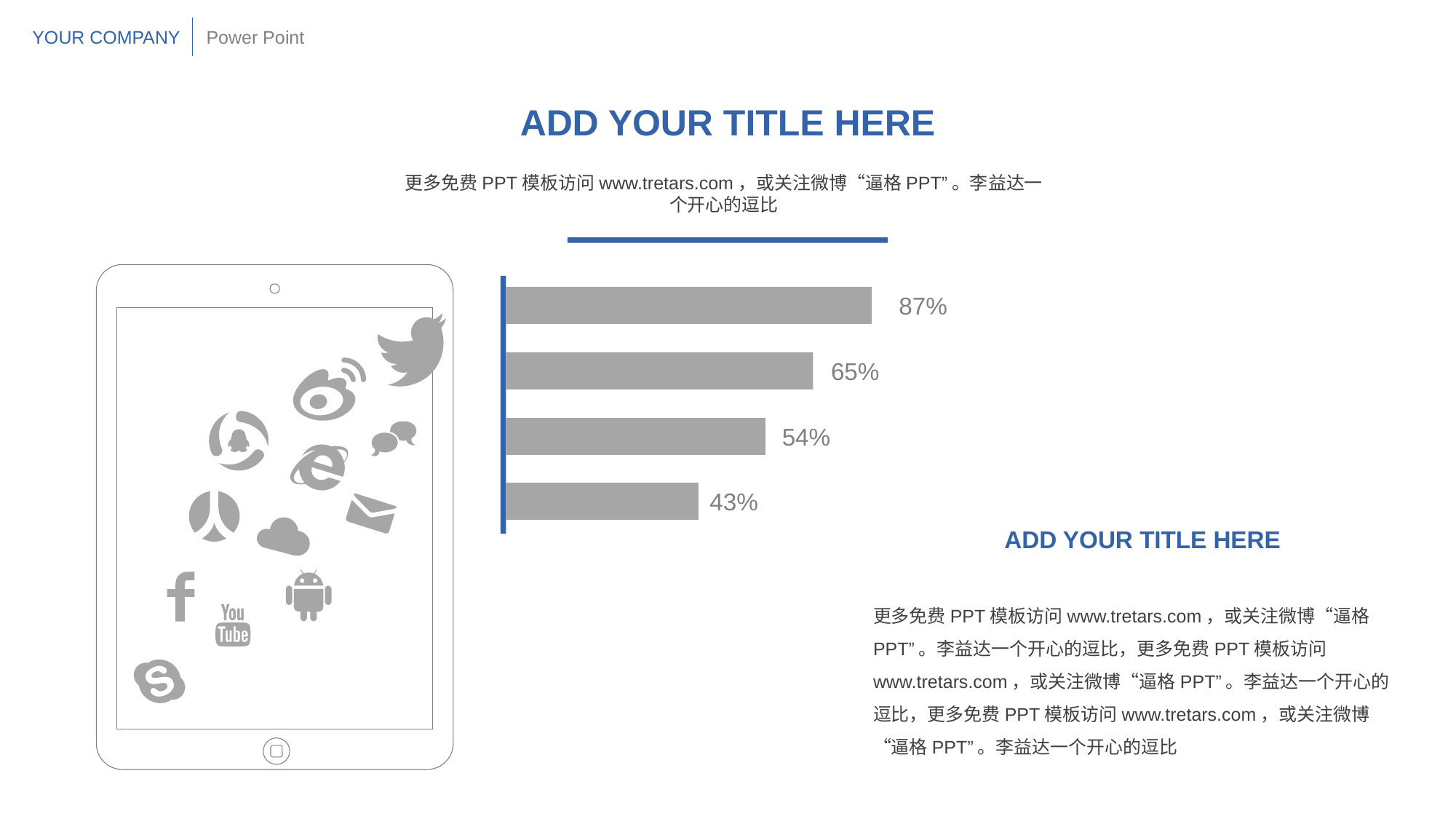

YOUR COMPANY
Power Point
ADD YOUR TITLE HERE
更多免费PPT模板访问www.tretars.com，或关注微博“逼格PPT”。李益达一个开心的逗比

87%

65%

54%

43%

ADD YOUR TITLE HERE

更多免费PPT模板访问www.tretars.com，或关注微博“逼格PPT”。李益达一个开心的逗比，更多免费PPT模板访问www.tretars.com，或关注微博“逼格PPT”。李益达一个开心的逗比，更多免费PPT模板访问www.tretars.com，或关注微博“逼格PPT”。李益达一个开心的逗比